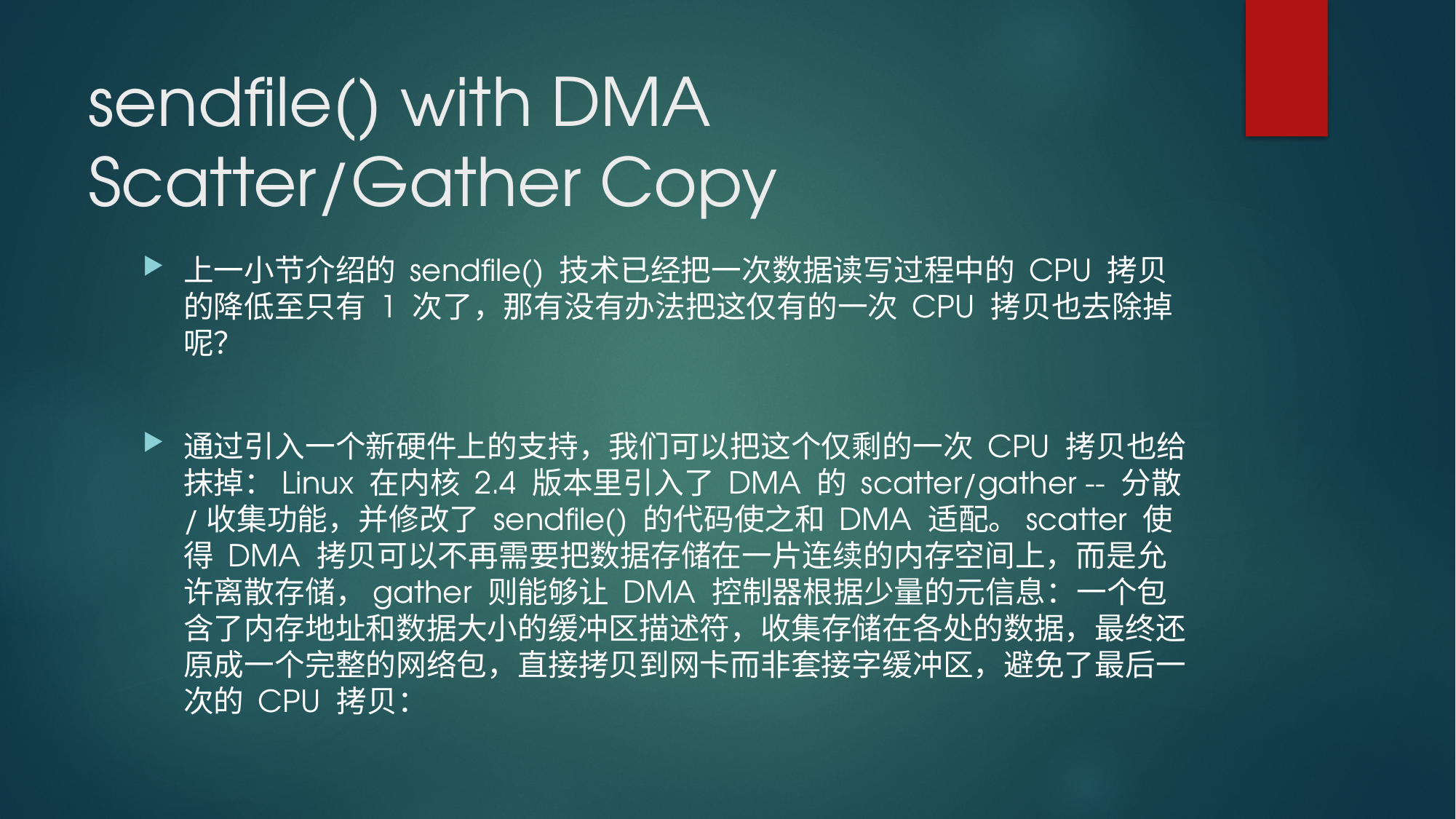

# sendﬁle() with DMA Scatter/Gather Copy
上一小节介绍的 sendfile() 技术已经把一次数据读写过程中的 CPU 拷贝的降低至只有 1 次了，那有没有办法把这仅有的一次 CPU 拷贝也去除掉呢？

通过引入一个新硬件上的支持，我们可以把这个仅剩的一次 CPU 拷贝也给抹掉：Linux 在内核 2.4 版本里引入了 DMA 的 scatter/gather -- 分散/收集功能，并修改了 sendfile() 的代码使之和 DMA 适配。scatter 使得 DMA 拷贝可以不再需要把数据存储在一片连续的内存空间上，而是允许离散存储，gather 则能够让 DMA 控制器根据少量的元信息：一个包含了内存地址和数据大小的缓冲区描述符，收集存储在各处的数据，最终还原成一个完整的网络包，直接拷贝到网卡而非套接字缓冲区，避免了最后一次的 CPU 拷贝：